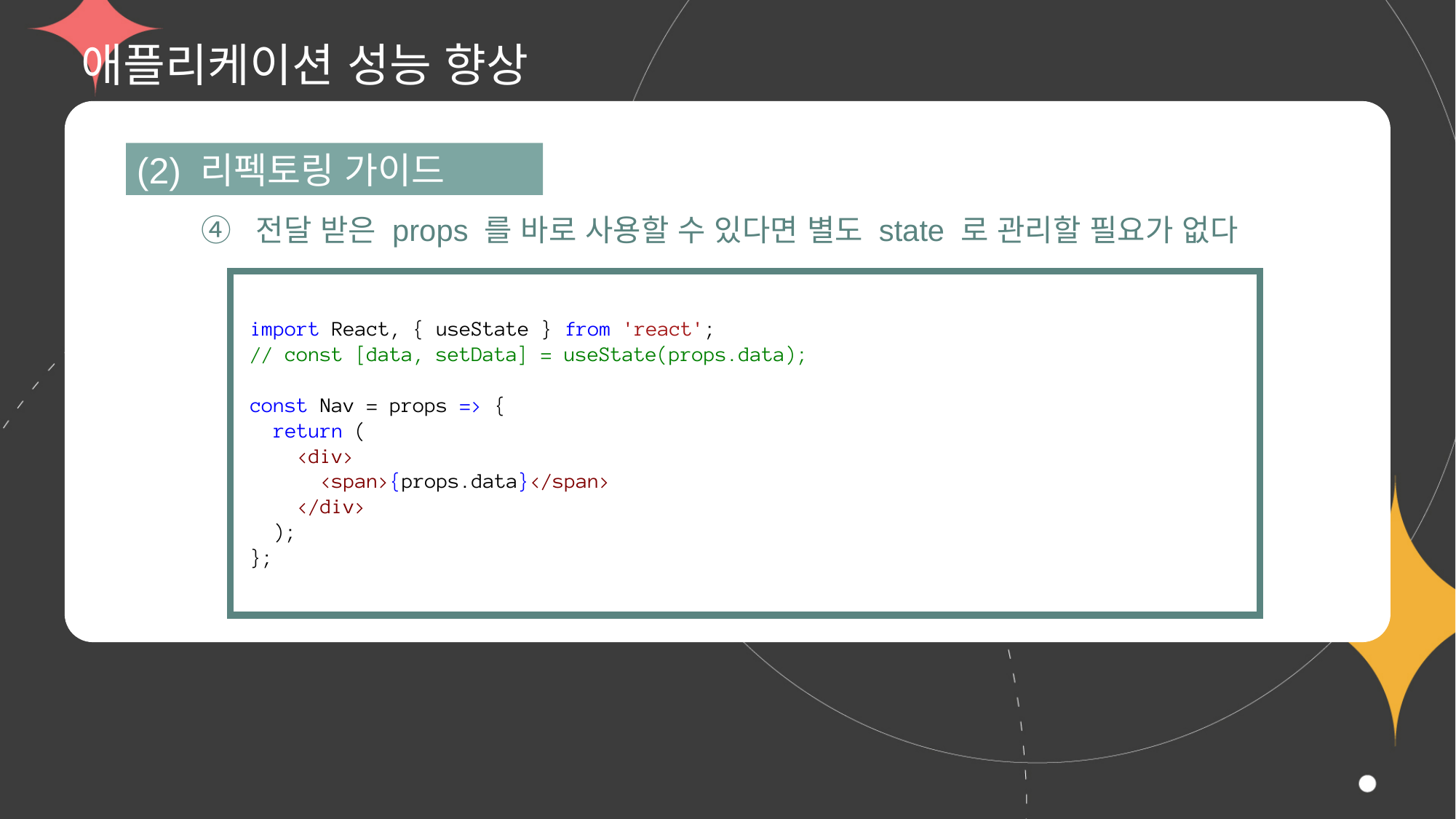

# 애플리케이션 성능 향상
(2) 리펙토링 가이드
④  전달 받은 props 를 바로 사용할 수 있다면 별도 state 로 관리할 필요가 없다

import React, { useState } from 'react';
// const [data, setData] = useState(props.data);

const Nav = props => {
  return (
    <div>
      <span>{props.data}</span>
    </div>
  );
};